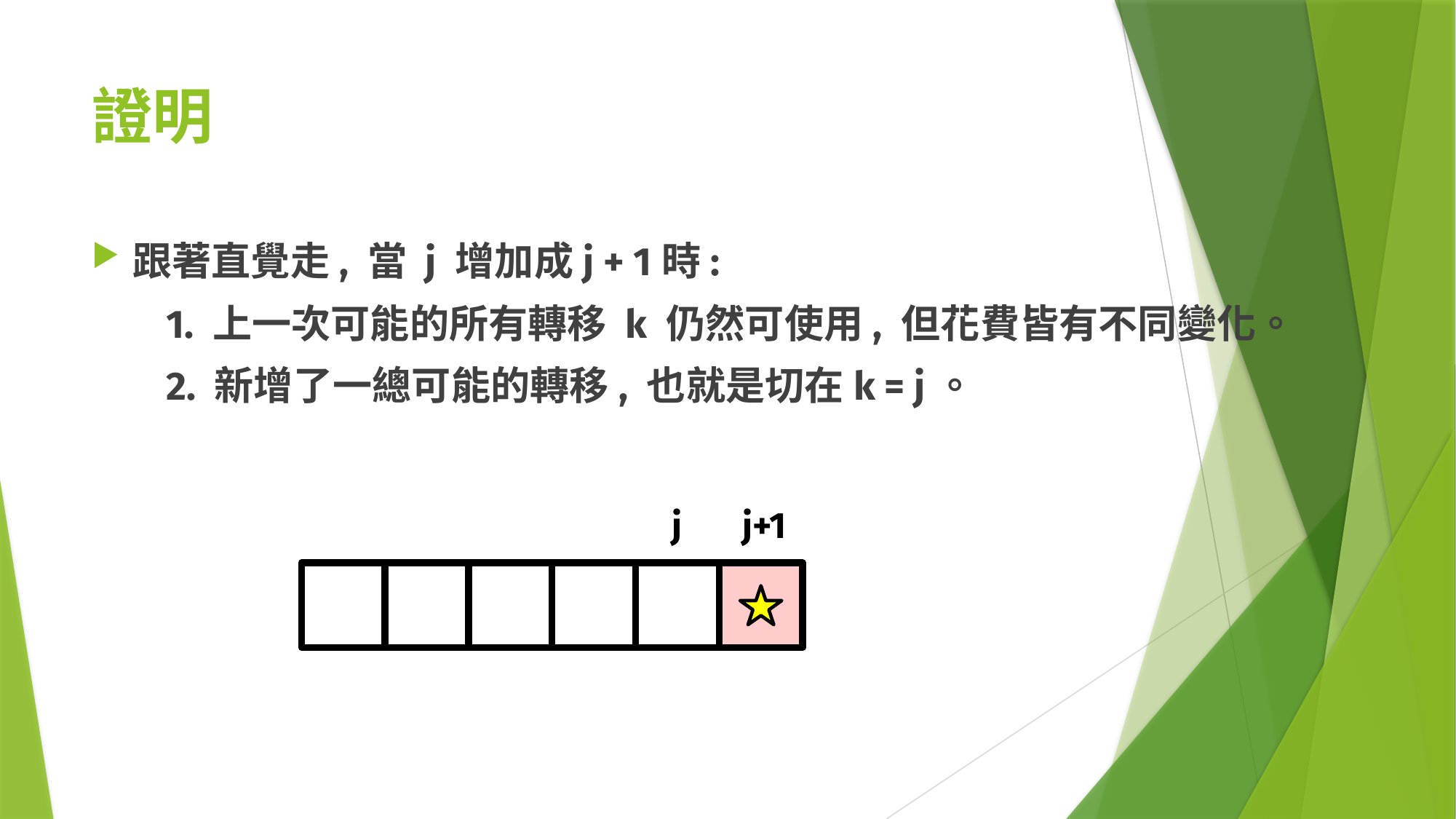

# 證明
跟著直覺走, 當 j 增加成j + 1時:
        1. 上一次可能的所有轉移 k 仍然可使用, 但花費皆有不同變化。
        2. 新增了一總可能的轉移, 也就是切在k = j。
j
j+1